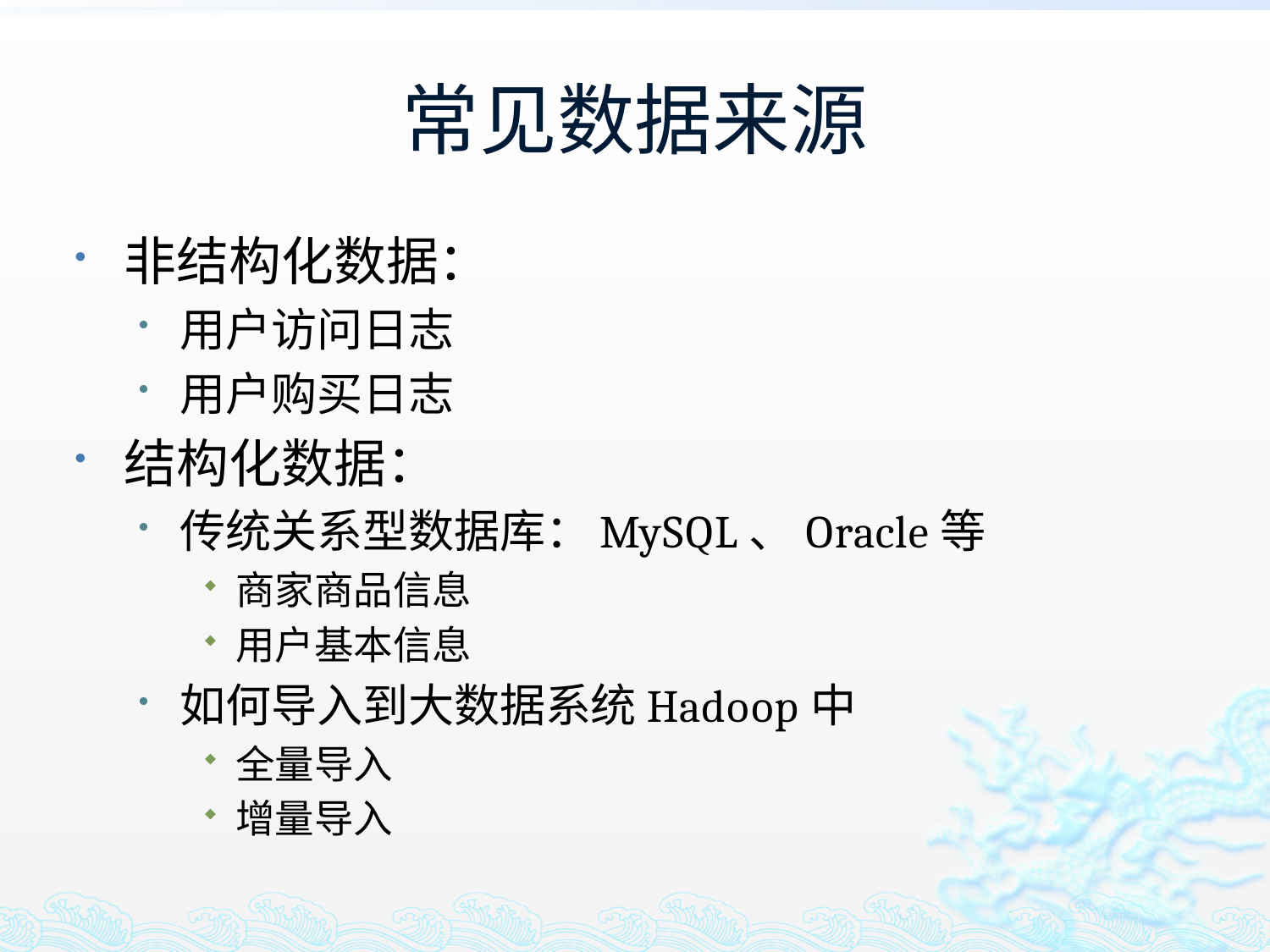

# 常见数据来源
非结构化数据：
用户访问日志
用户购买日志
结构化数据：
传统关系型数据库：MySQL、Oracle等
商家商品信息
用户基本信息
如何导入到大数据系统Hadoop中
全量导入
增量导入